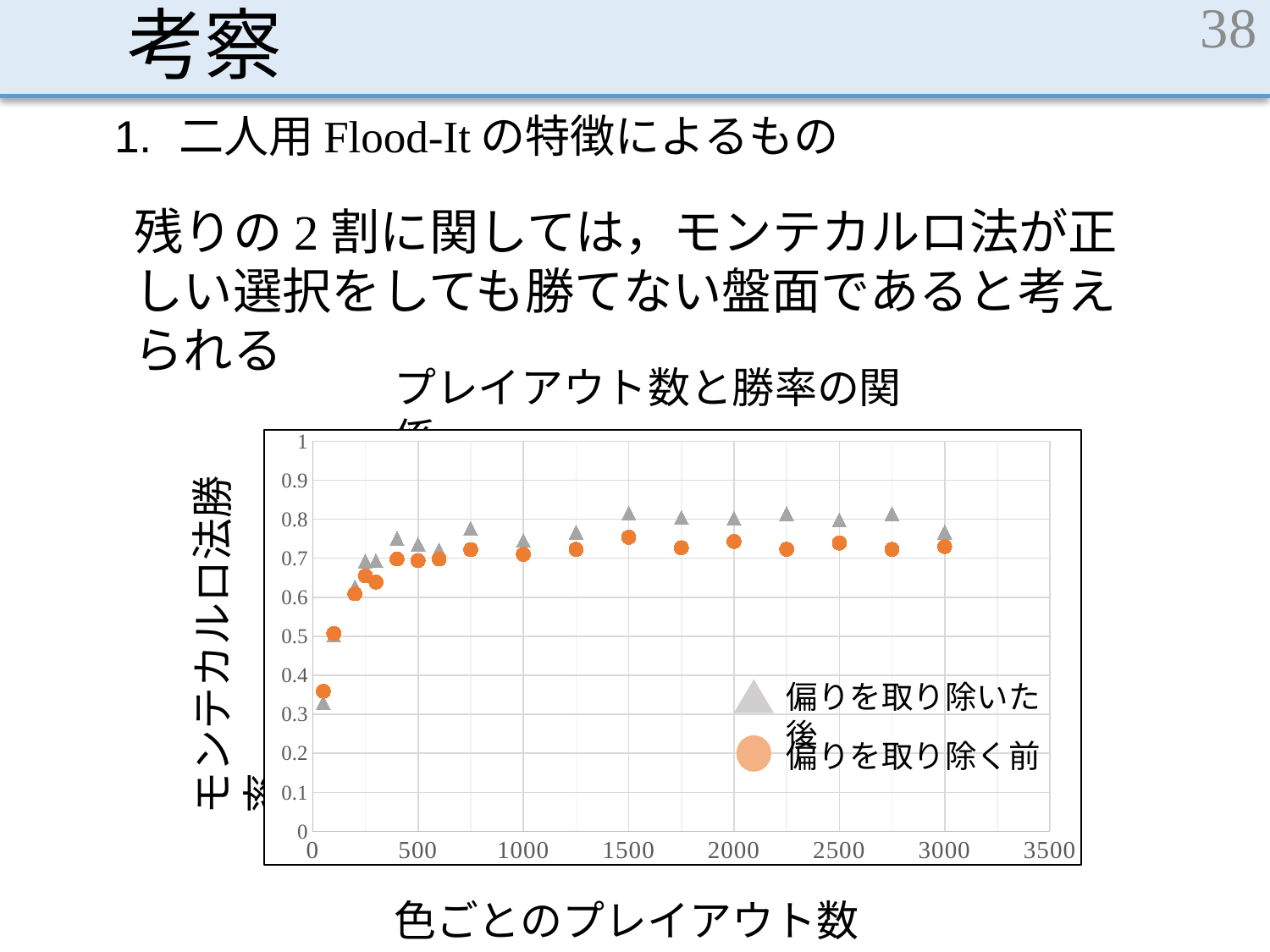

# 考察
38
二人用Flood-Itの特徴によるもの

残りの2割に関しては，モンテカルロ法が正しい選択をしても勝てない盤面であると考えられる
プレイアウト数と勝率の関係

### Chart

| Category | モンテカルロ勝率 | 偏りをなくした勝率 |
|---|---|---|
モンテカルロ法勝率
偏りを取り除いた後

偏りを取り除く前

色ごとのプレイアウト数[回]